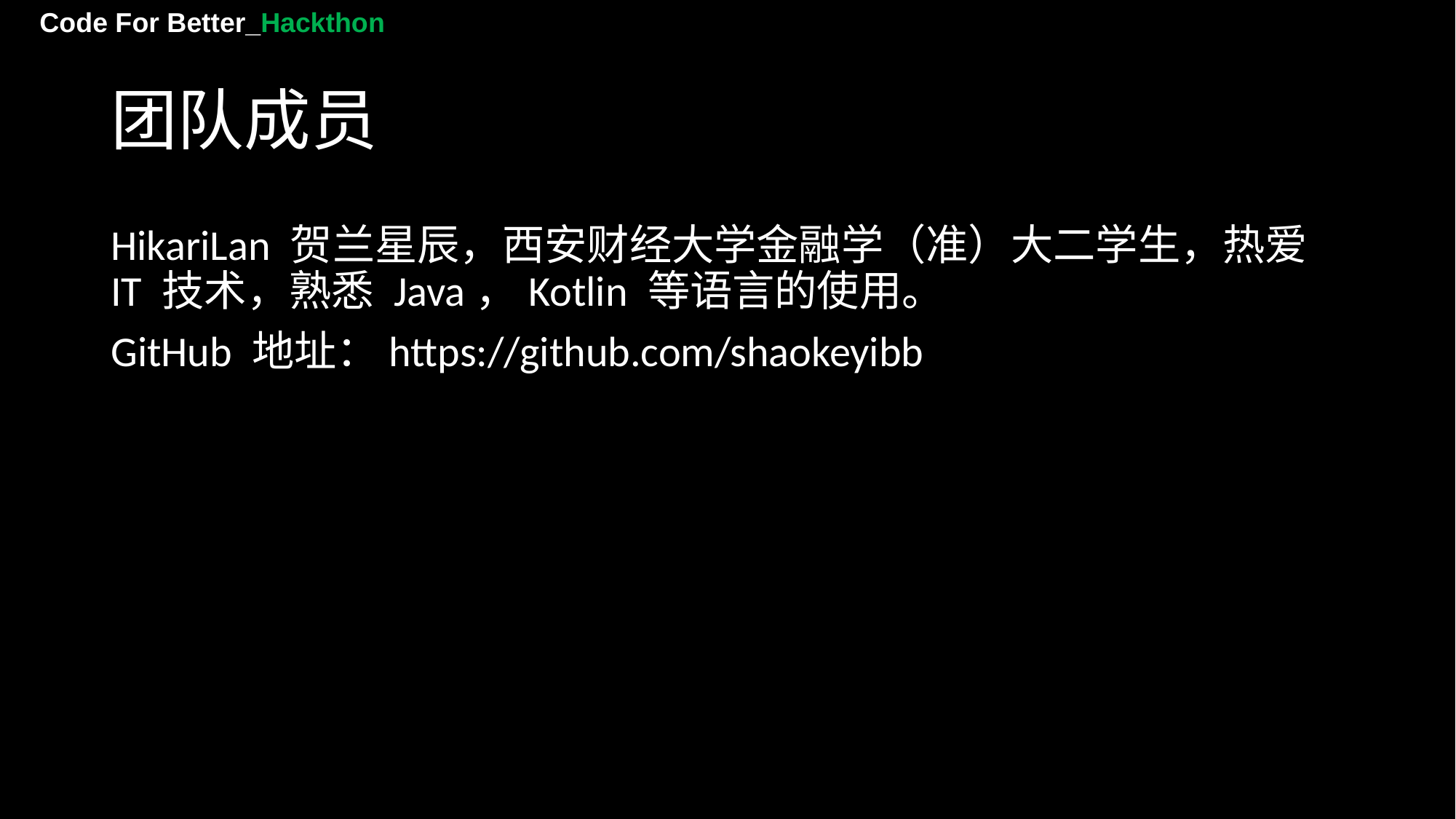

Code For Better_Hackthon
# 团队成员
HikariLan 贺兰星辰，西安财经大学金融学（准）大二学生，热爱 IT 技术，熟悉 Java，Kotlin 等语言的使用。
GitHub 地址：https://github.com/shaokeyibb